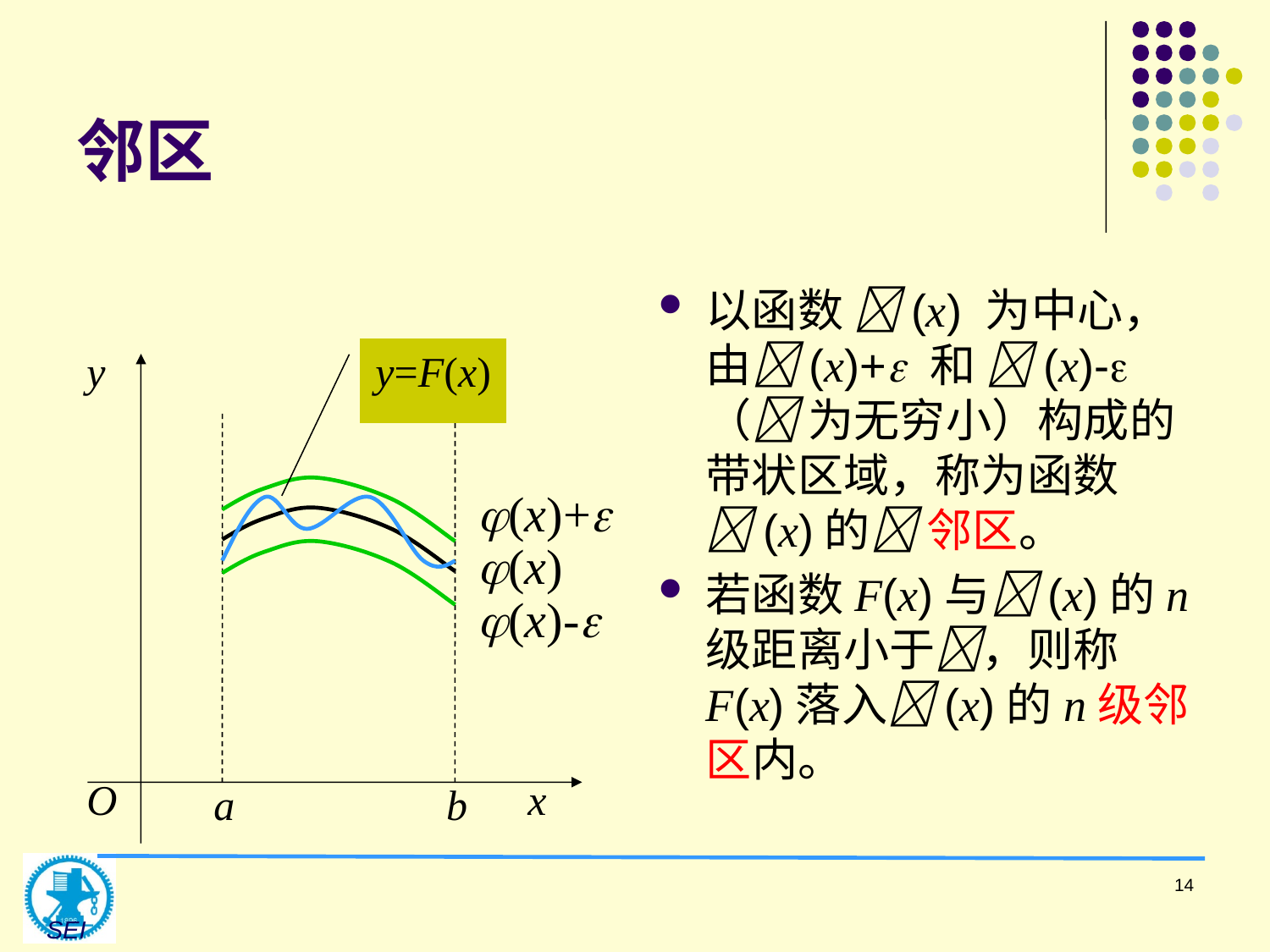

# 邻区
以函数 ϕ(x) 为中心，由ϕ(x)+ε 和 ϕ(x)-ε（ε 为无穷小）构成的带状区域，称为函数ϕ(x)的ε 邻区。
若函数F(x)与ϕ(x)的n级距离小于ε，则称F(x)落入ϕ(x)的n级邻区内。
y

O
x

y=F(x)

ϕ(x)+ε

ϕ(x)

ϕ(x)-ε
a
b
14